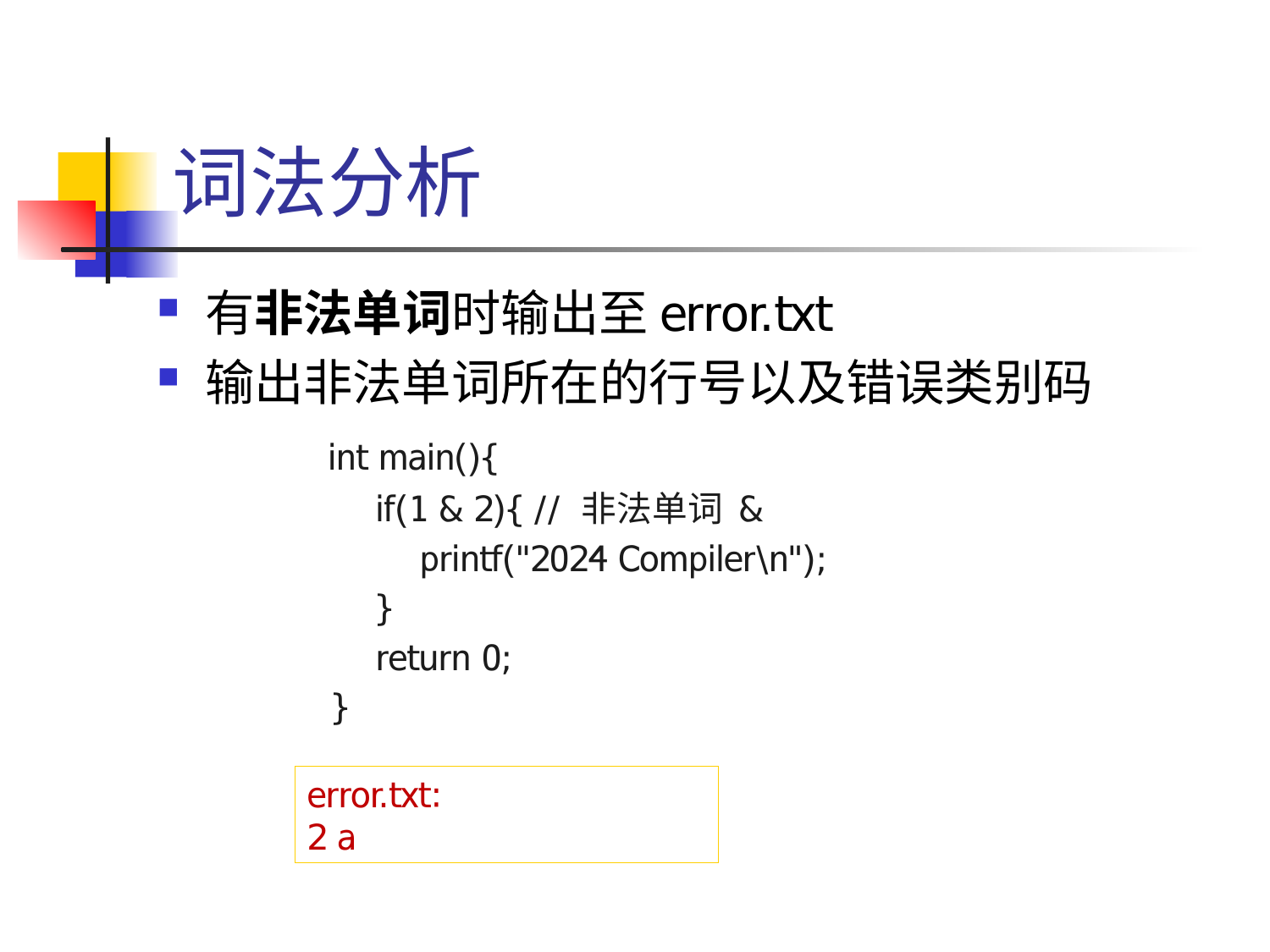

# 词法分析
有非法单词时输出至error.txt
输出非法单词所在的行号以及错误类别码
       	    int main(){
    if(1 & 2){ // 非法单词 &
        printf("2024 Compiler\n");
    }
    return 0;
}

error.txt:
2 a